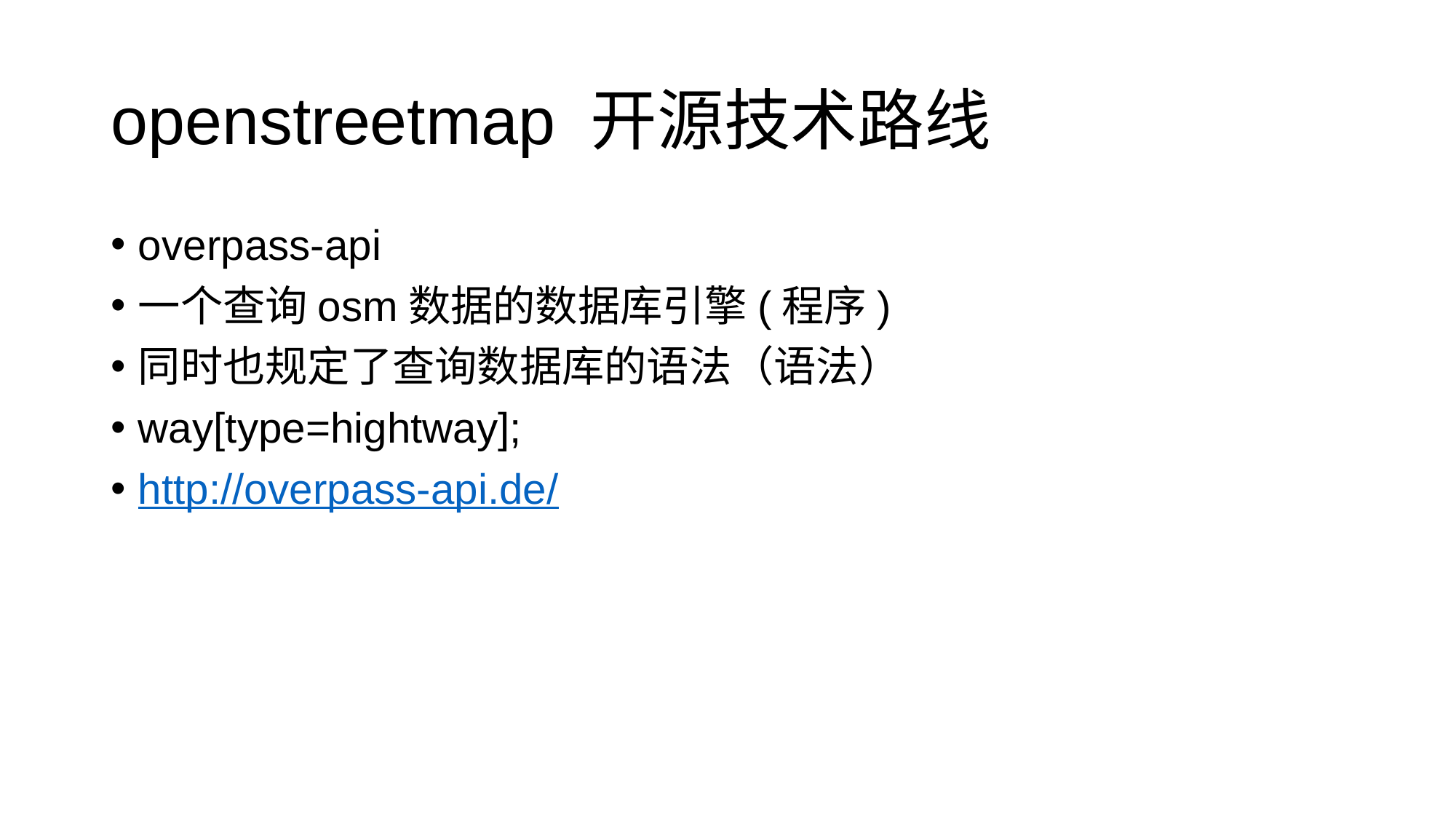

# openstreetmap 开源技术路线
overpass-api
一个查询osm数据的数据库引擎(程序)
同时也规定了查询数据库的语法（语法）
way[type=hightway];
http://overpass-api.de/